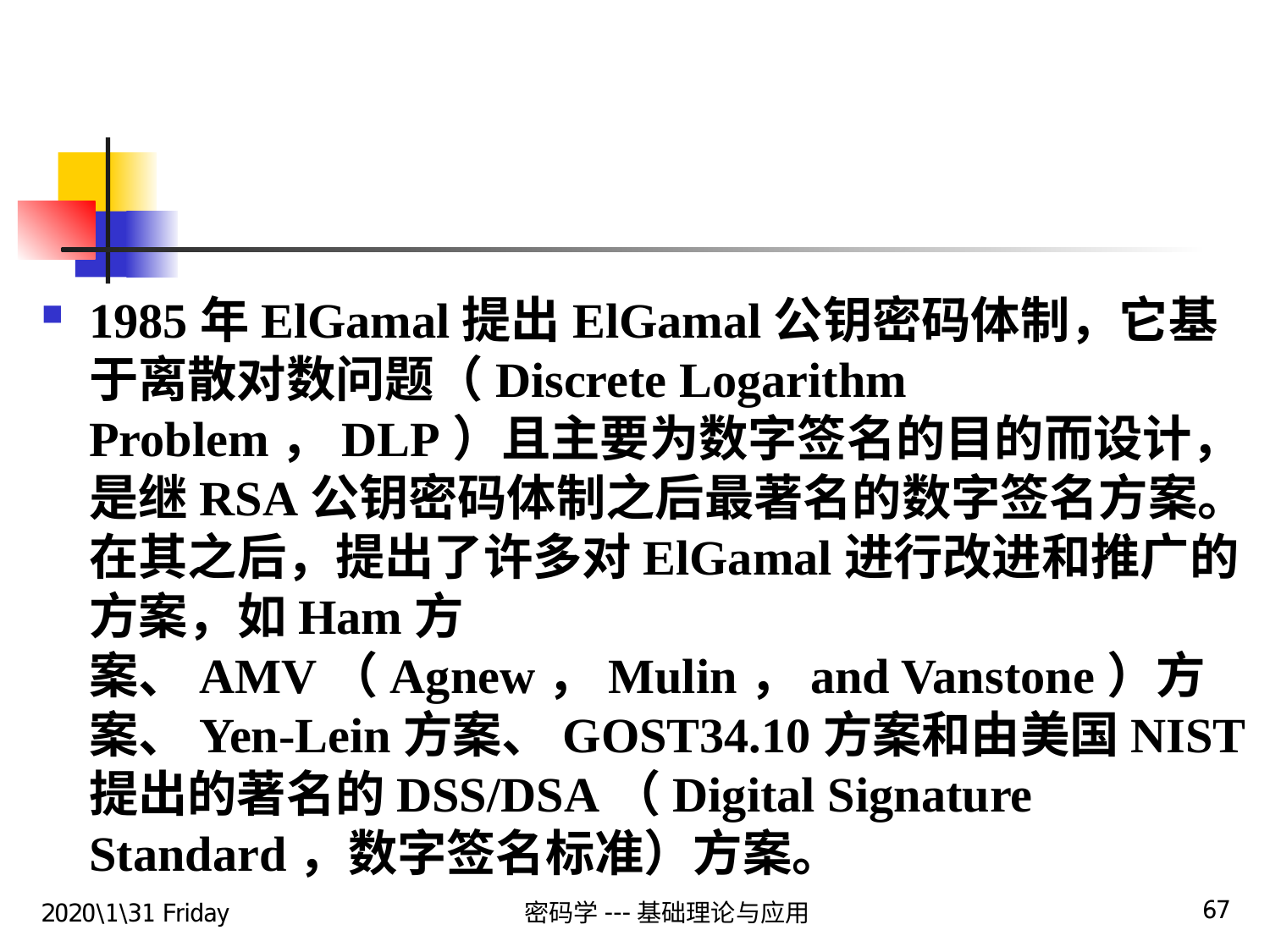

#
1985年ElGamal提出ElGamal公钥密码体制，它基于离散对数问题（Discrete Logarithm Problem，DLP）且主要为数字签名的目的而设计，是继RSA公钥密码体制之后最著名的数字签名方案。在其之后，提出了许多对ElGamal进行改进和推广的方案，如Ham方案、AMV（Agnew，Mulin，and Vanstone）方案、Yen-Lein方案、GOST34.10方案和由美国NIST提出的著名的DSS/DSA（Digital Signature Standard，数字签名标准）方案。
67
2020\1\31 Friday
密码学---基础理论与应用